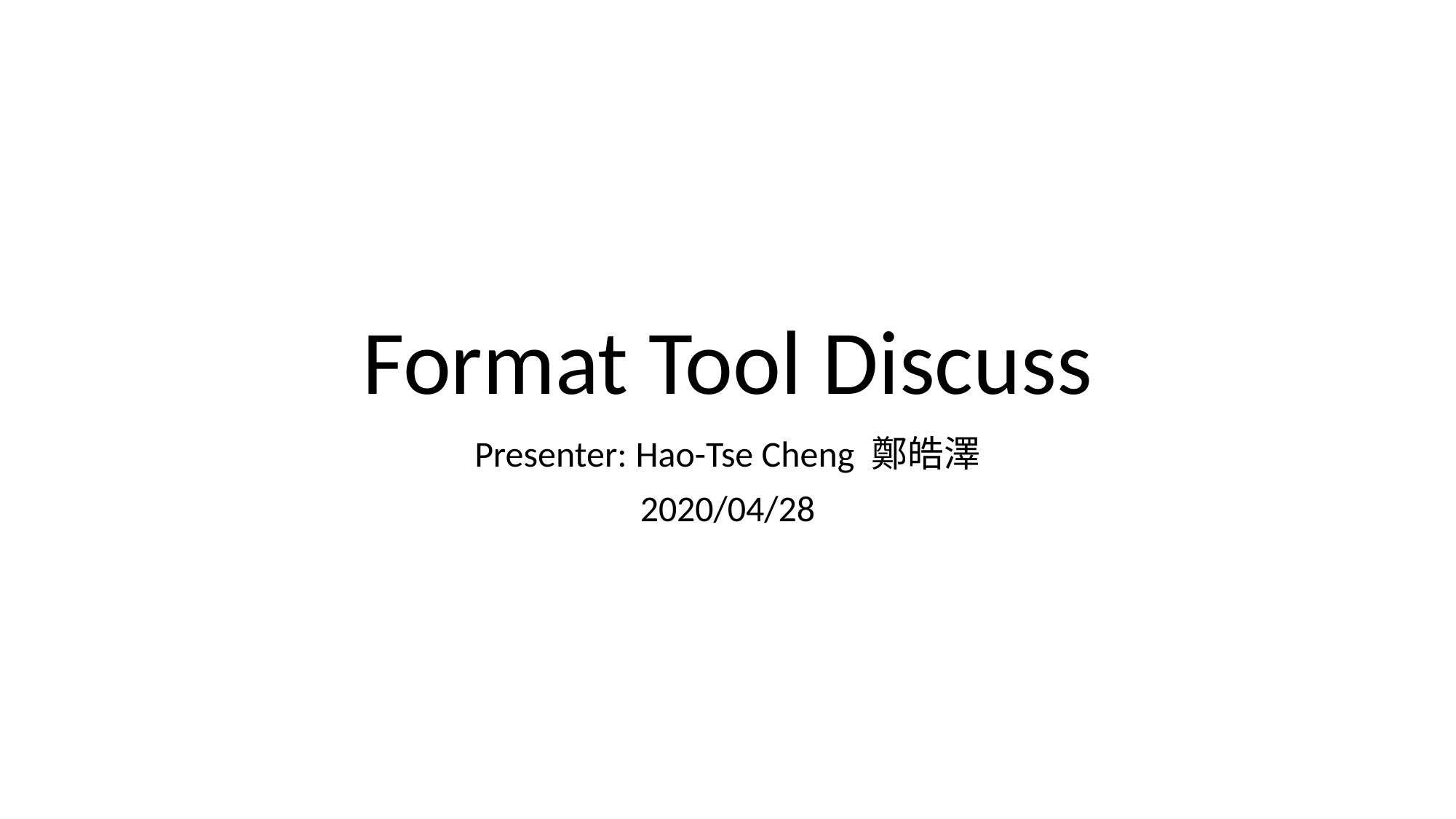

# Format Tool Discuss
Presenter: Hao-Tse Cheng 鄭皓澤
2020/04/28